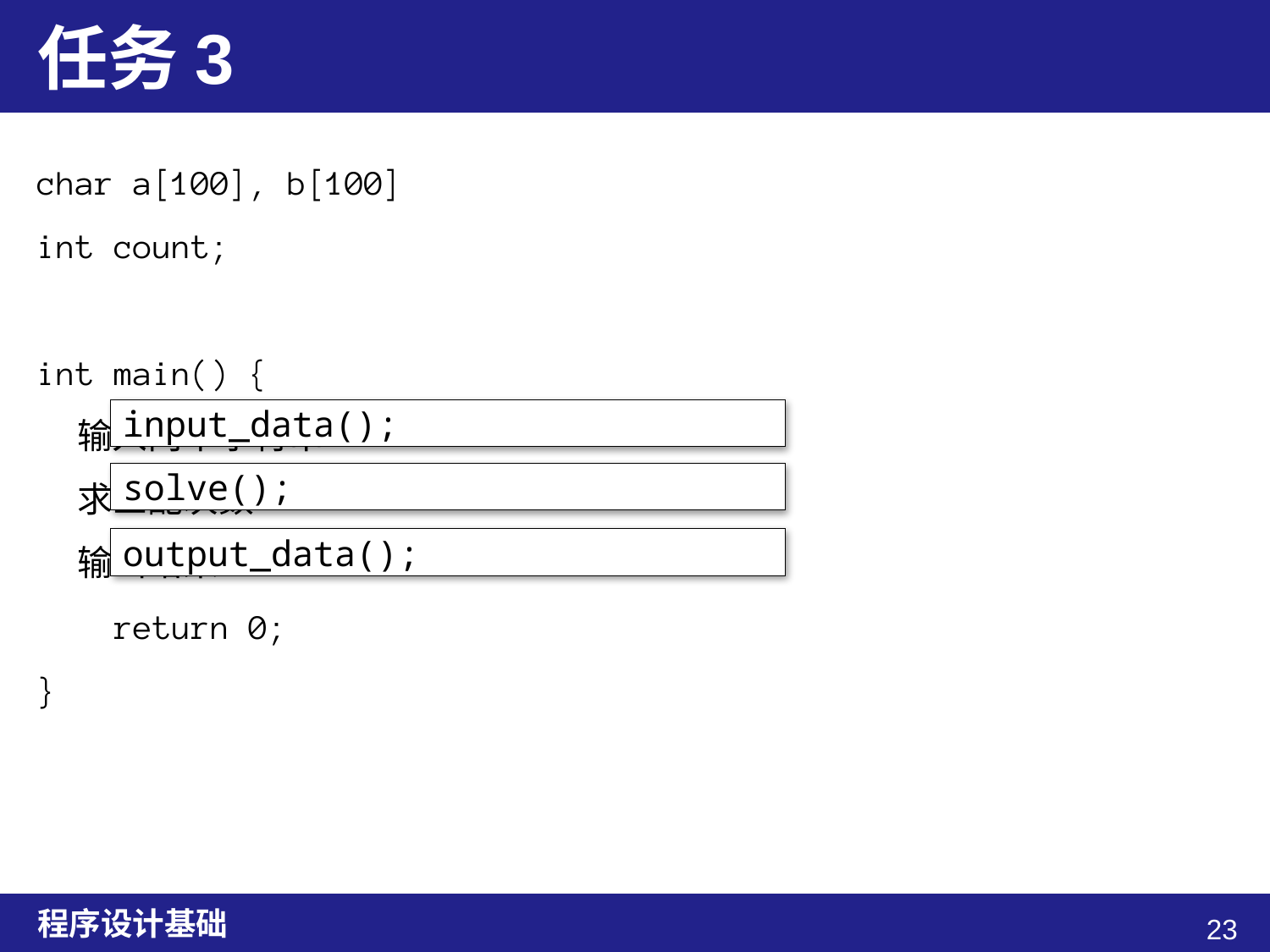

# 任务3
char a[100], b[100]
int count;

int main() {
    输入两个字符串
    求匹配次数
    输出结果
    return 0;
}
input_data();
solve();
output_data();